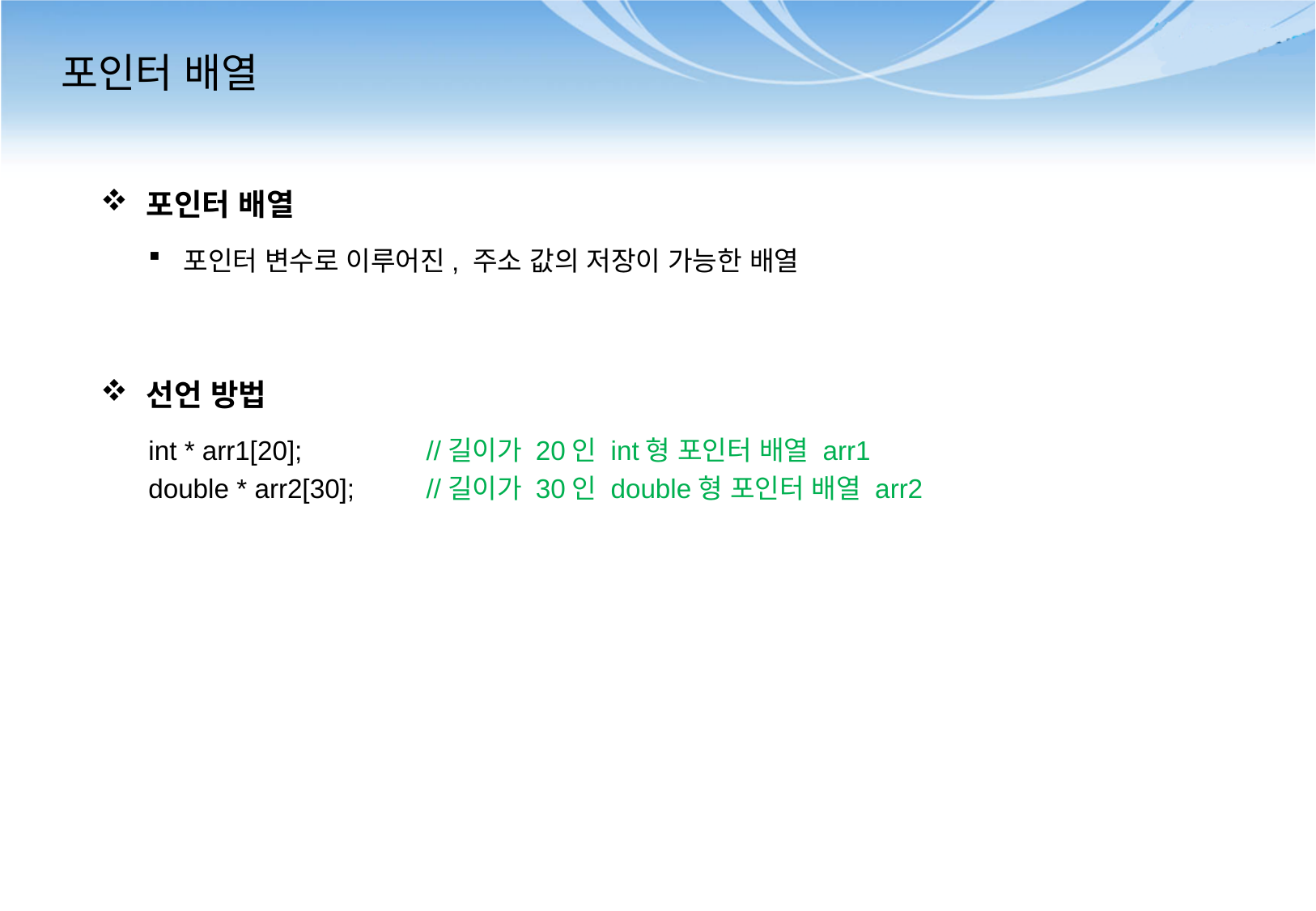

# 포인터 배열
포인터 배열
포인터 변수로 이루어진, 주소 값의 저장이 가능한 배열

선언 방법
int * arr1[20];		//길이가 20인 int형 포인터 배열 arr1
double * arr2[30];	//길이가 30인 double형 포인터 배열 arr2